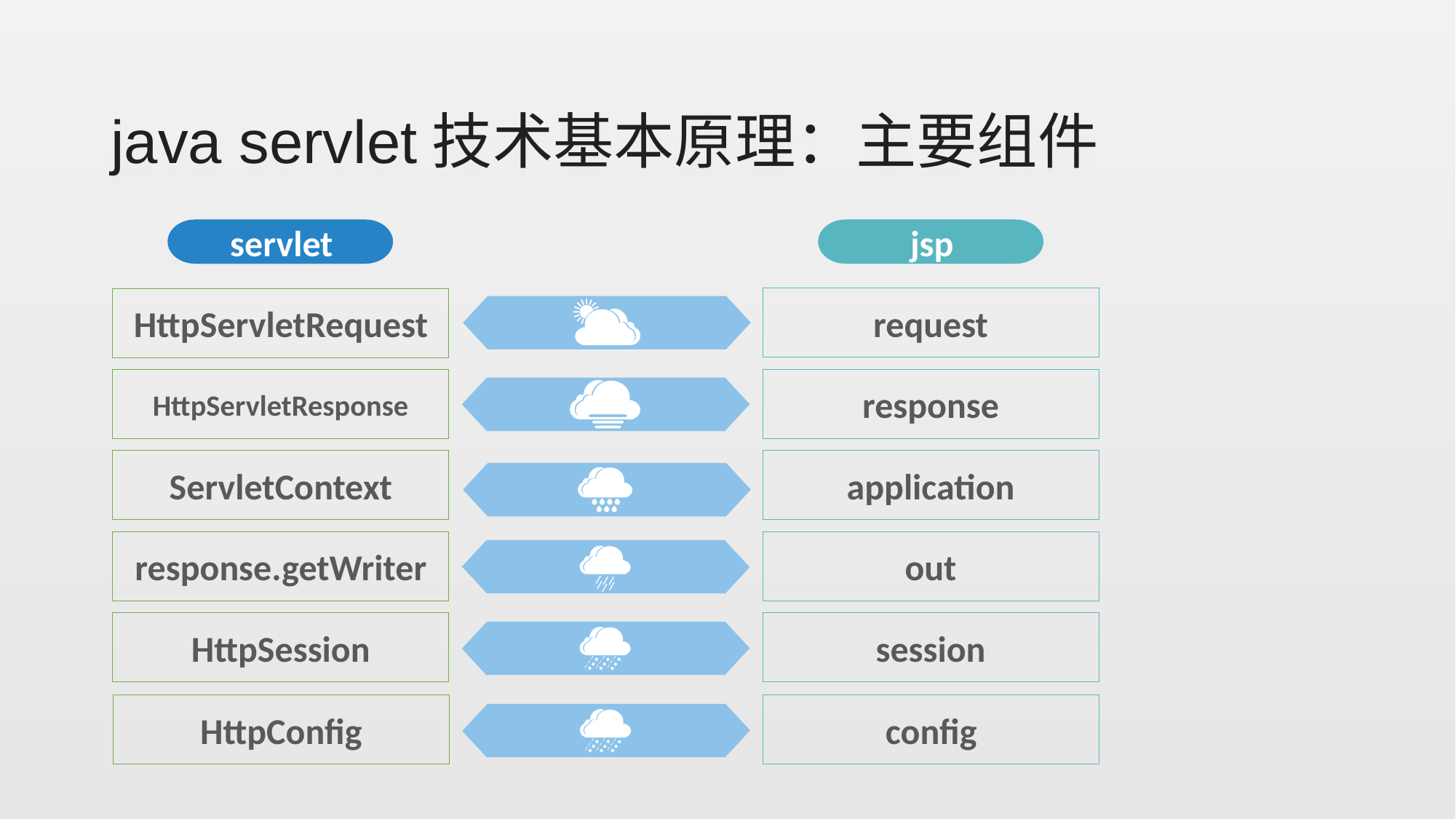

# java servlet技术基本原理：主要组件

servlet
jsp

request
HttpServletRequest

真实可靠

response
HttpServletResponse

真实职位和招聘意向

application
ServletContext

out
response.getWriter

HttpSession
session

HttpConfig
config